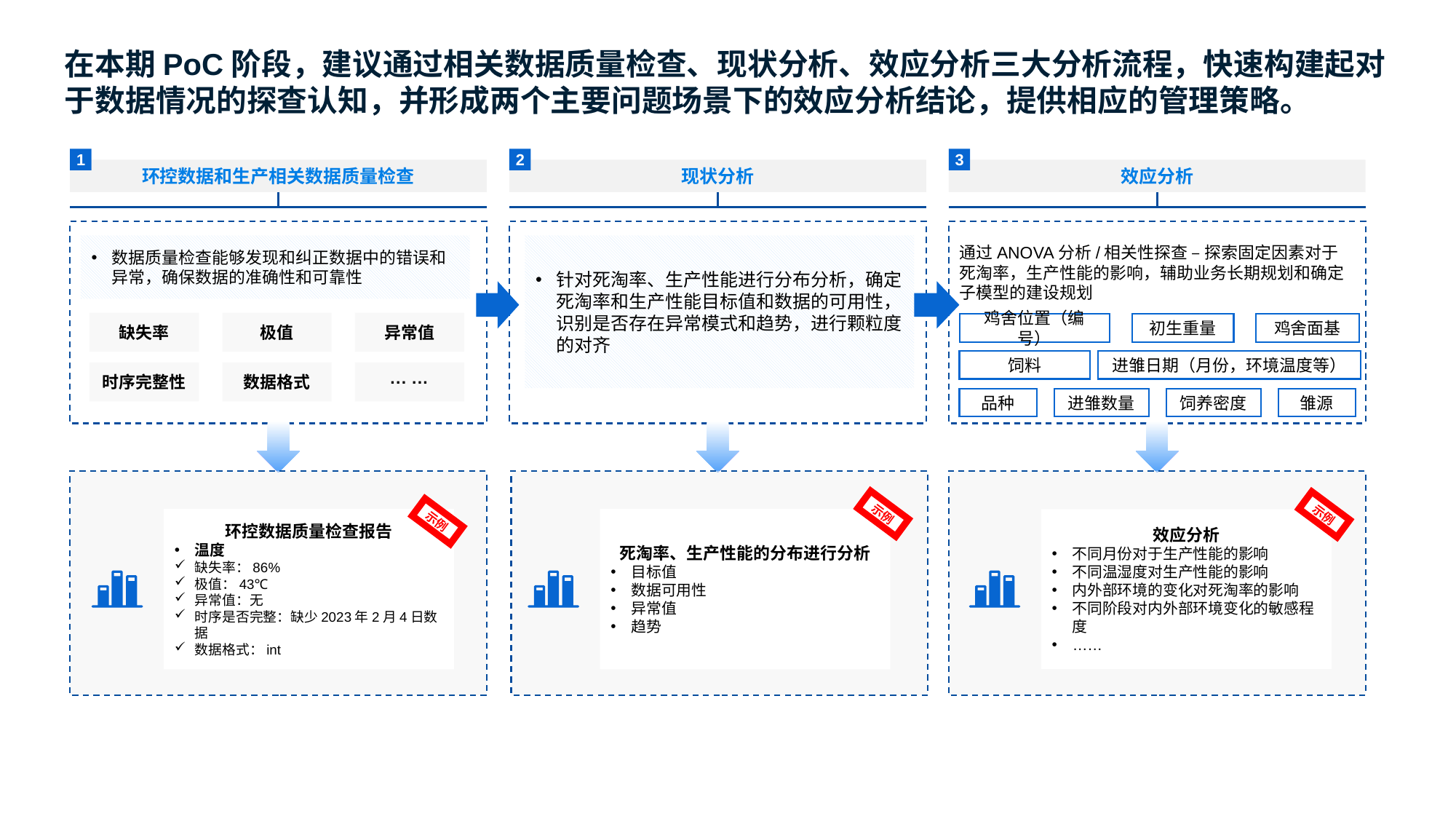

在本期PoC阶段，建议通过相关数据质量检查、现状分析、效应分析三大分析流程，快速构建起对于数据情况的探查认知，并形成两个主要问题场景下的效应分析结论，提供相应的管理策略。
1
2
3
环控数据和生产相关数据质量检查

现状分析

效应分析

针对死淘率、生产性能进行分布分析，确定死淘率和生产性能目标值和数据的可用性，识别是否存在异常模式和趋势，进行颗粒度的对齐
数据质量检查能够发现和纠正数据中的错误和异常，确保数据的准确性和可靠性
通过ANOVA分析/相关性探查 – 探索固定因素对于死淘率，生产性能的影响，辅助业务长期规划和确定子模型的建设规划

缺失率
极值
异常值
鸡舍位置（编号）
初生重量
鸡舍面基
饲料
进雏日期（月份，环境温度等）
时序完整性
数据格式
··· ···
品种
进雏数量
饲养密度
雏源

示例
示例
环控数据质量检查报告
温度
缺失率：86%
极值：43℃
异常值：无
时序是否完整：缺少2023年2月4日数据
数据格式：int
死淘率、生产性能的分布进行分析
目标值
数据可用性
异常值
趋势
效应分析
不同月份对于生产性能的影响
不同温湿度对生产性能的影响
内外部环境的变化对死淘率的影响
不同阶段对内外部环境变化的敏感程度
……
示例